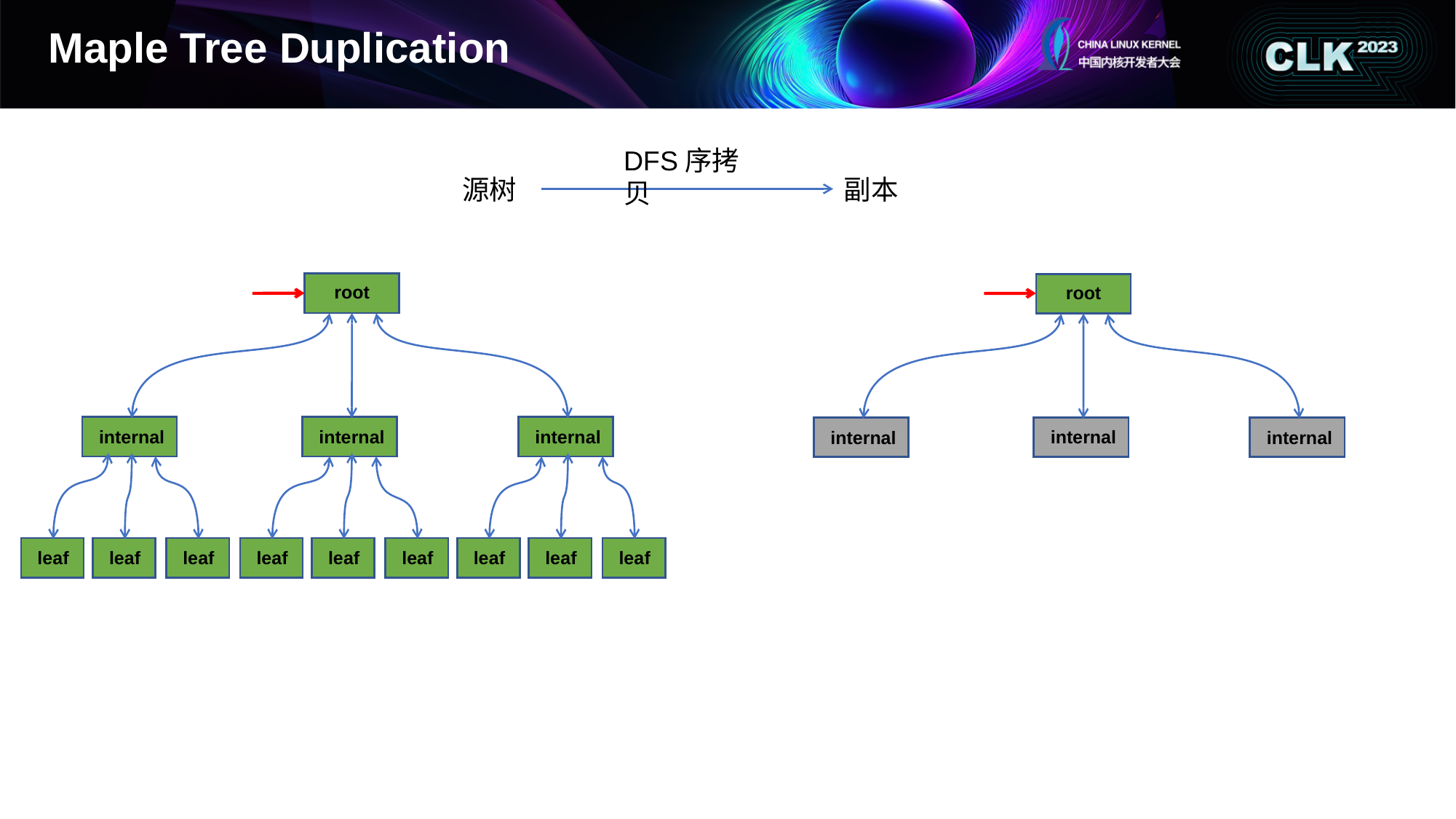

# Maple Tree Duplication
DFS序拷贝
源树
副本

root

root

internal
internal
internal
internal
internal
internal

leaf
leaf
leaf
leaf
leaf
leaf
leaf
leaf
leaf